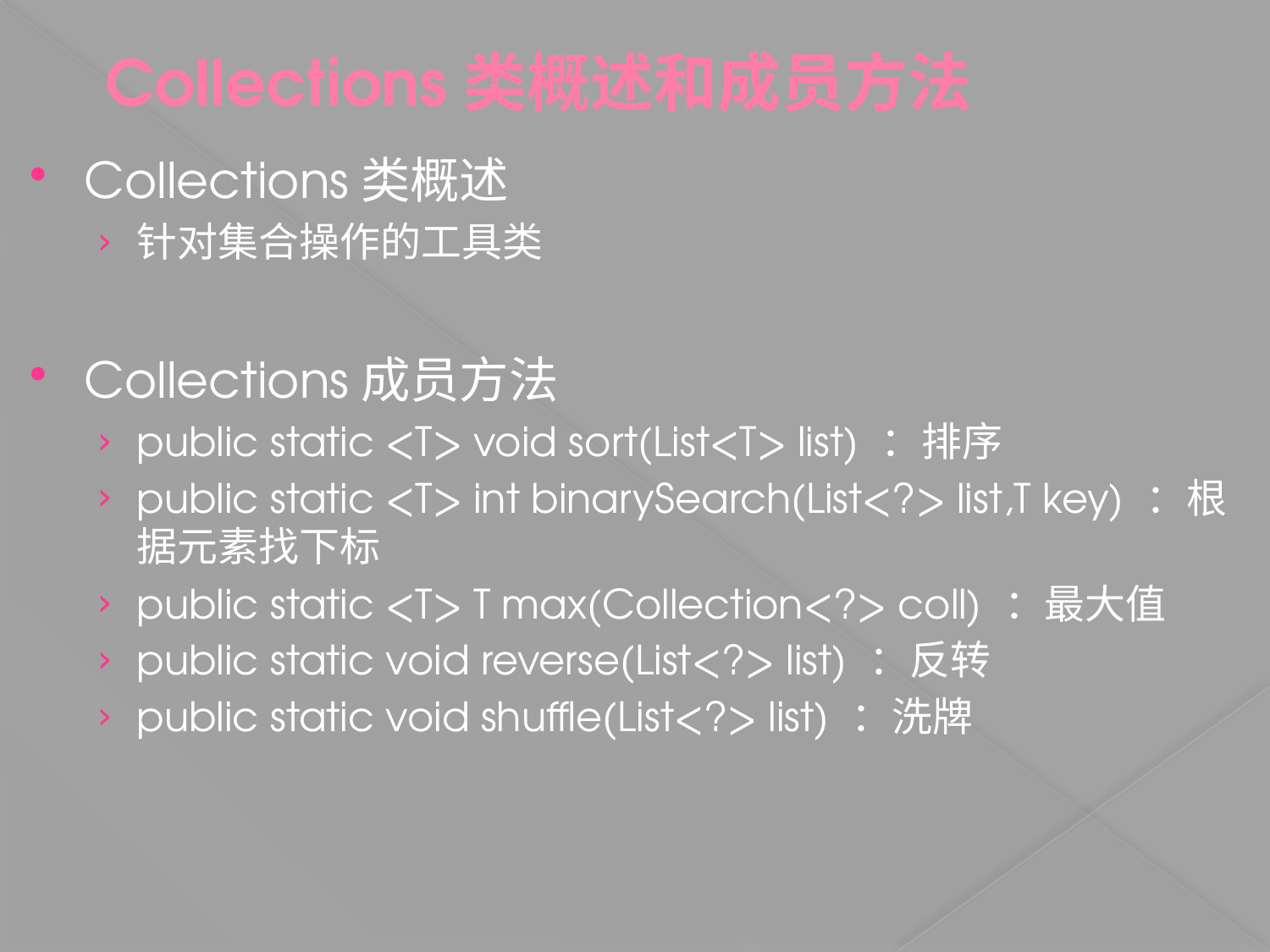

# Collections类概述和成员方法
Collections类概述
针对集合操作的工具类

Collections成员方法
public static <T> void sort(List<T> list) ：排序
public static <T> int binarySearch(List<?> list,T key) ：根据元素找下标
public static <T> T max(Collection<?> coll) ：最大值
public static void reverse(List<?> list) ：反转
public static void shuffle(List<?> list) ：洗牌